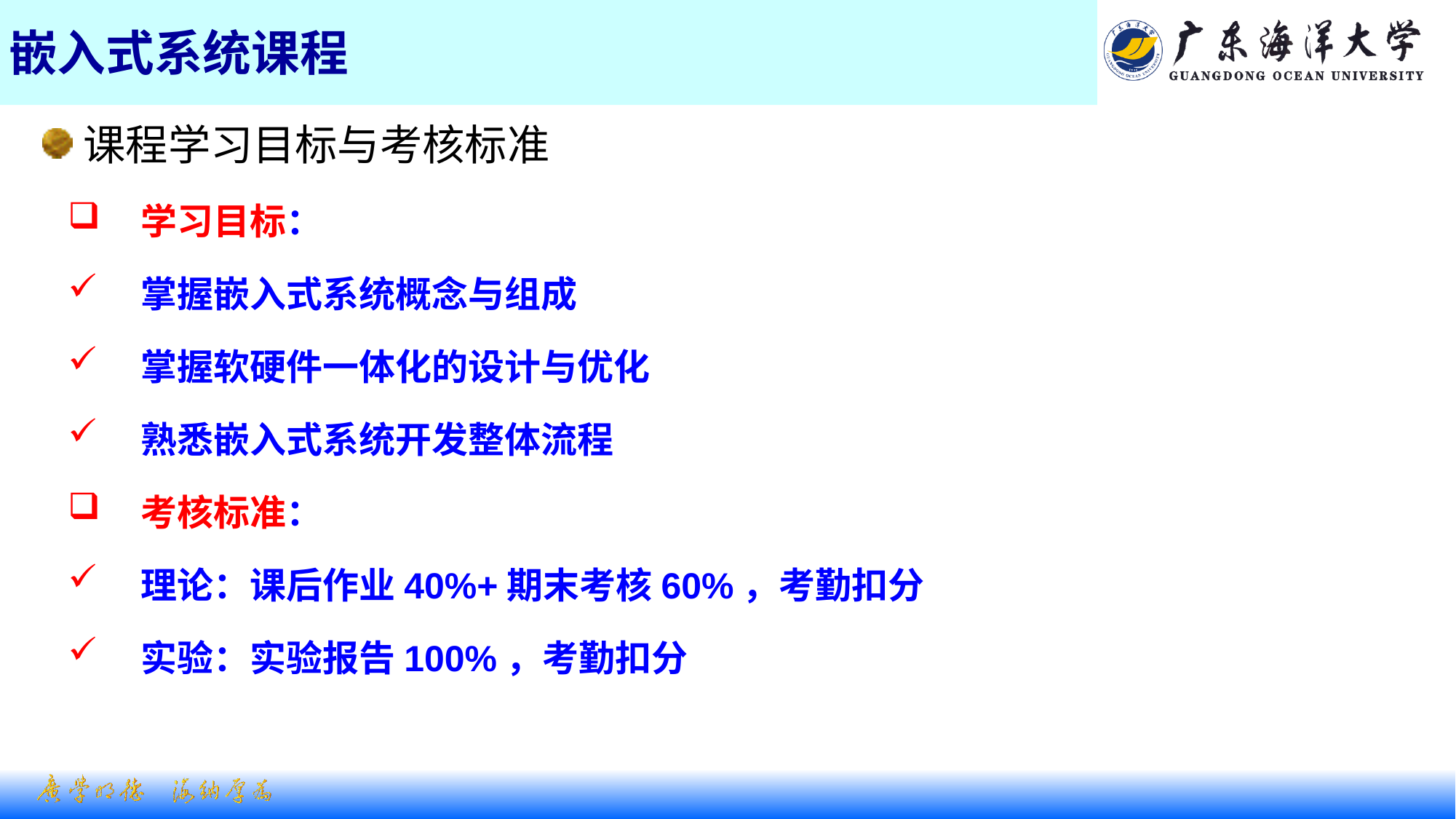

# 嵌入式系统课程
课程学习目标与考核标准

学习目标：
掌握嵌入式系统概念与组成
掌握软硬件一体化的设计与优化
熟悉嵌入式系统开发整体流程
考核标准：
理论：课后作业40%+期末考核60%，考勤扣分
实验：实验报告100%，考勤扣分

16